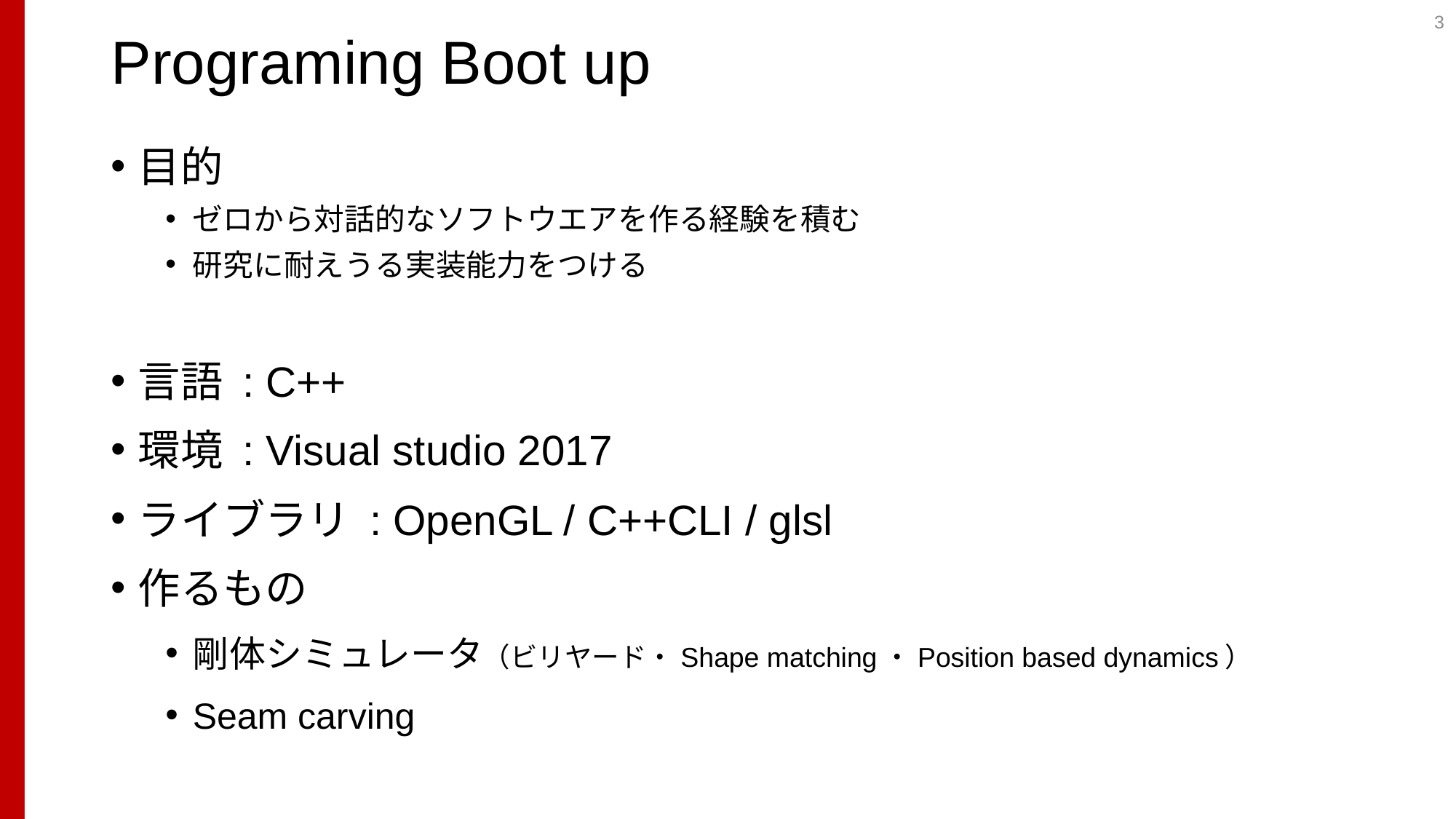

3
# Programing Boot up
目的
ゼロから対話的なソフトウエアを作る経験を積む
研究に耐えうる実装能力をつける

言語 : C++
環境 : Visual studio 2017
ライブラリ : OpenGL / C++CLI / glsl
作るもの
剛体シミュレータ（ビリヤード・Shape matching・Position based dynamics）
Seam carving